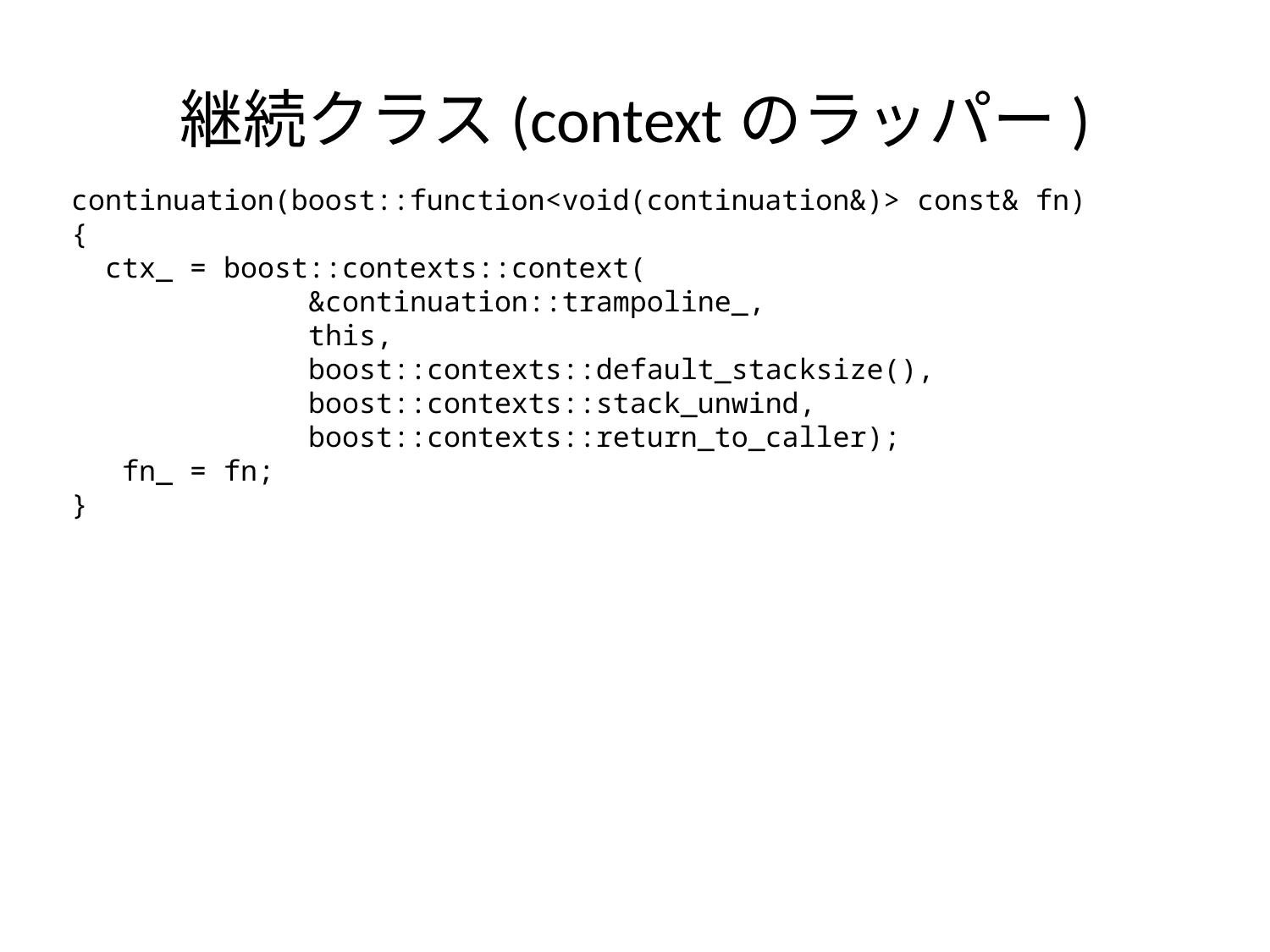

# 継続クラス(contextのラッパー)
  continuation(boost::function<void(continuation&)> const& fn)
  {
    ctx_ = boost::contexts::context(
                &continuation::trampoline_,
                this,
                boost::contexts::default_stacksize(),
                boost::contexts::stack_unwind,
                boost::contexts::return_to_caller);
     fn_ = fn;
  }